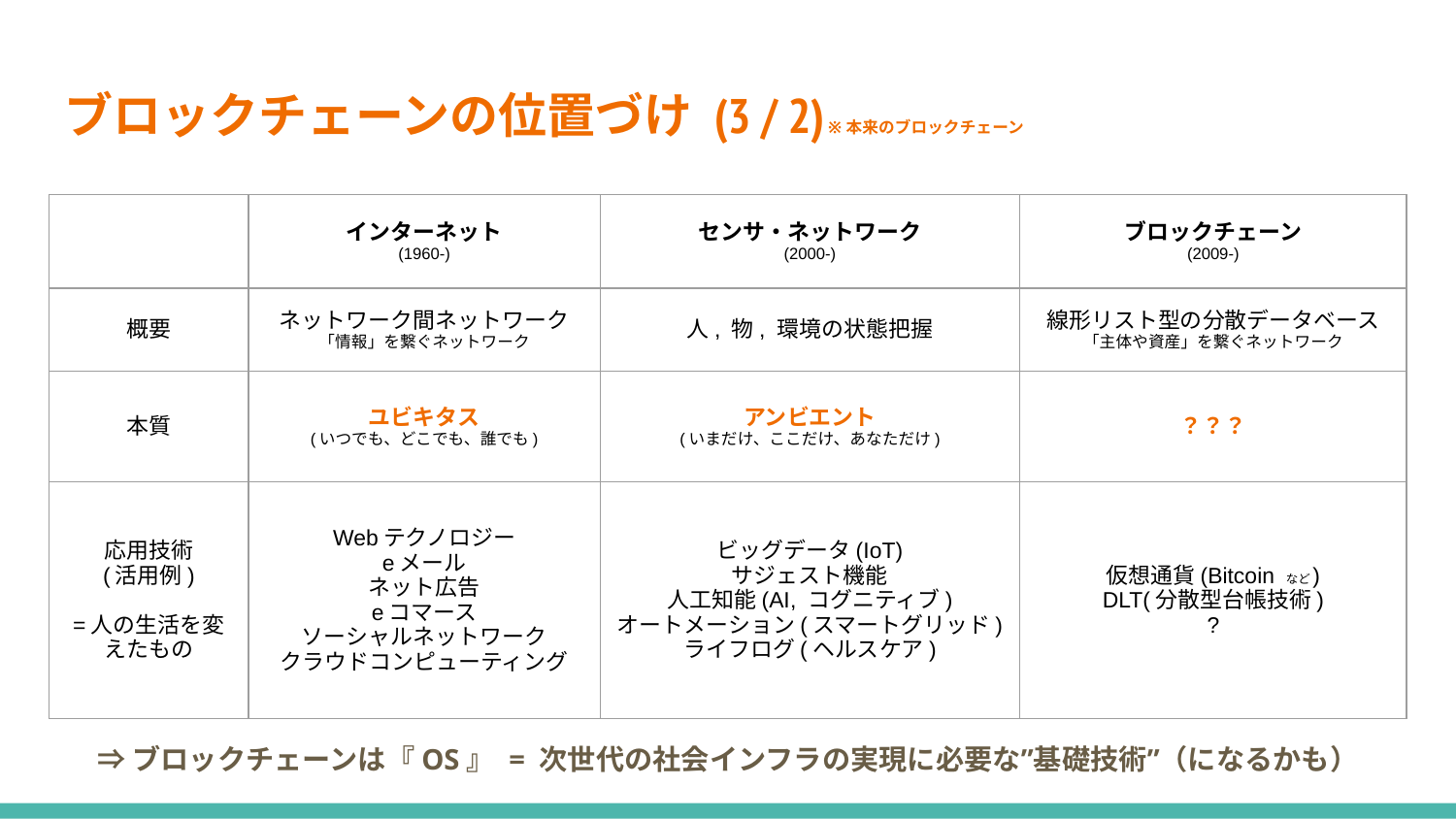

# ブロックチェーンの位置づけ (3 / 2) ※本来のブロックチェーン

|  | インターネット (1960-) | センサ・ネットワーク (2000-) | ブロックチェーン (2009-) |
| --- | --- | --- | --- |
| 概要 | ネットワーク間ネットワーク 「情報」を繋ぐネットワーク | 人, 物, 環境の状態把握 | 線形リスト型の分散データベース 「主体や資産」を繋ぐネットワーク |
| 本質 | ユビキタス (いつでも、どこでも、誰でも) | アンビエント (いまだけ、ここだけ、あなただけ) | ？？？ |
| 応用技術 (活用例) =人の生活を変えたもの | Webテクノロジー eメール ネット広告 eコマース ソーシャルネットワーク クラウドコンピューティング | ビッグデータ(IoT) サジェスト機能 人工知能(AI, コグニティブ) オートメーション(スマートグリッド) ライフログ(ヘルスケア) | 仮想通貨(Bitcoin など) DLT(分散型台帳技術) ? |
⇒ブロックチェーンは『OS』 = 次世代の社会インフラの実現に必要な”基礎技術”（になるかも）